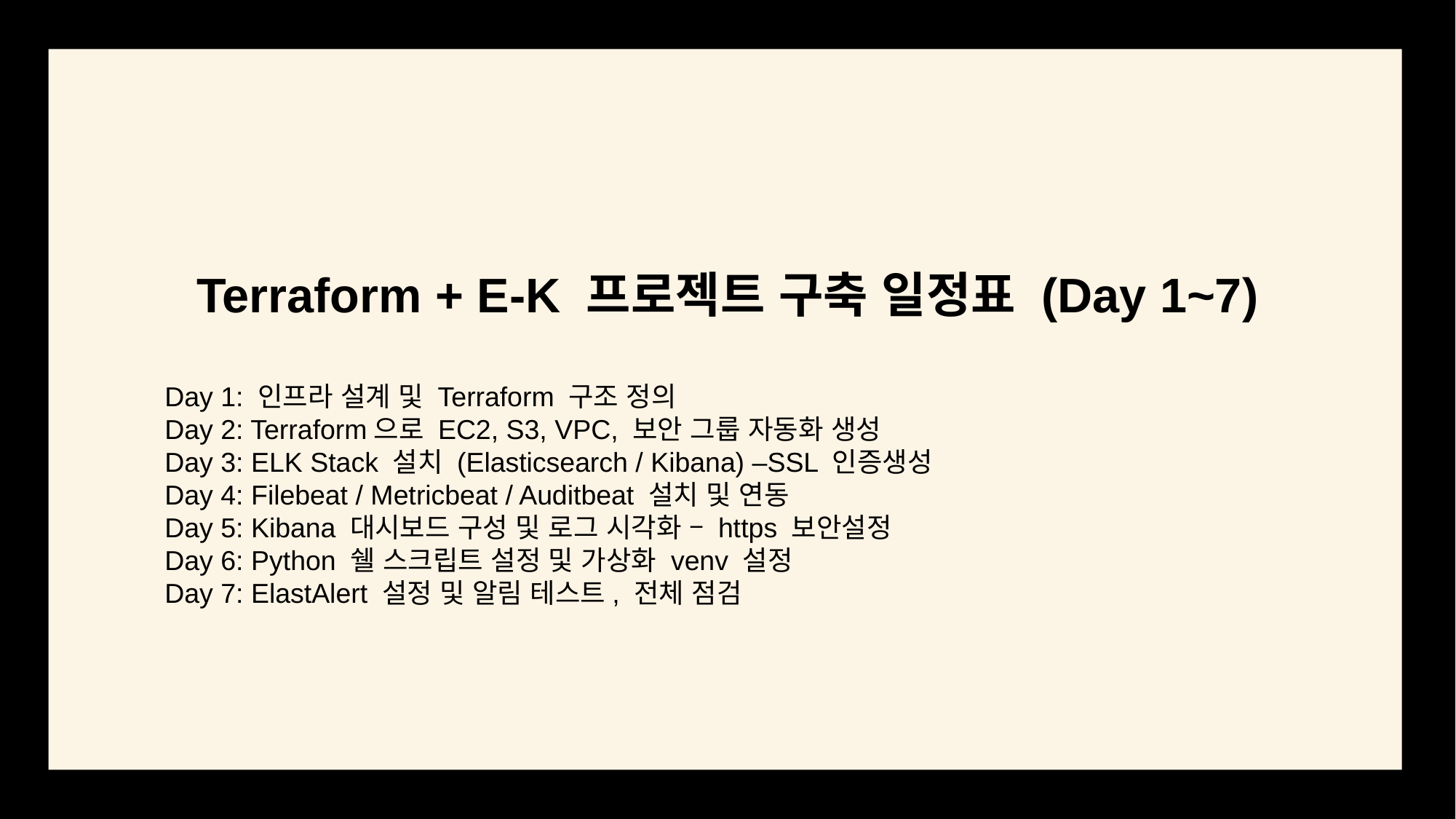

Terraform + E-K 프로젝트 구축 일정표 (Day 1~7)

Day 1: 인프라 설계 및 Terraform 구조 정의
Day 2: Terraform으로 EC2, S3, VPC, 보안 그룹 자동화 생성
Day 3: ELK Stack 설치 (Elasticsearch / Kibana) –SSL 인증생성
Day 4: Filebeat / Metricbeat / Auditbeat 설치 및 연동
Day 5: Kibana 대시보드 구성 및 로그 시각화 – https 보안설정
Day 6: Python 쉘 스크립트 설정 및 가상화 venv 설정
Day 7: ElastAlert 설정 및 알림 테스트, 전체 점검